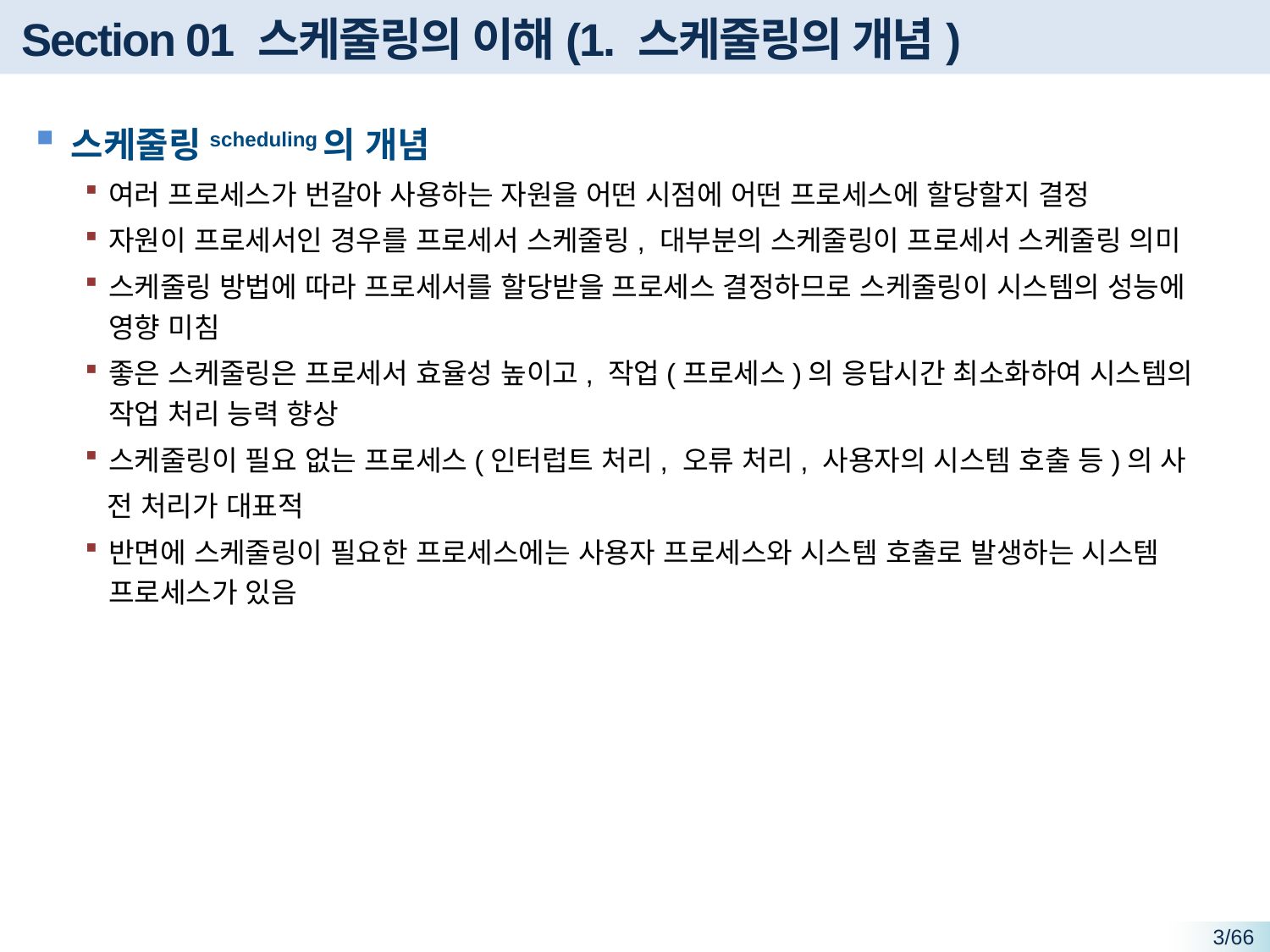

# Section 01 스케줄링의 이해(1. 스케줄링의 개념)
스케줄링scheduling의 개념
여러 프로세스가 번갈아 사용하는 자원을 어떤 시점에 어떤 프로세스에 할당할지 결정
자원이 프로세서인 경우를 프로세서 스케줄링, 대부분의 스케줄링이 프로세서 스케줄링 의미
스케줄링 방법에 따라 프로세서를 할당받을 프로세스 결정하므로 스케줄링이 시스템의 성능에 영향 미침
좋은 스케줄링은 프로세서 효율성 높이고, 작업(프로세스)의 응답시간 최소화하여 시스템의 작업 처리 능력 향상
스케줄링이 필요 없는 프로세스(인터럽트 처리, 오류 처리, 사용자의 시스템 호출 등)의 사
  전 처리가 대표적
반면에 스케줄링이 필요한 프로세스에는 사용자 프로세스와 시스템 호출로 발생하는 시스템 프로세스가 있음